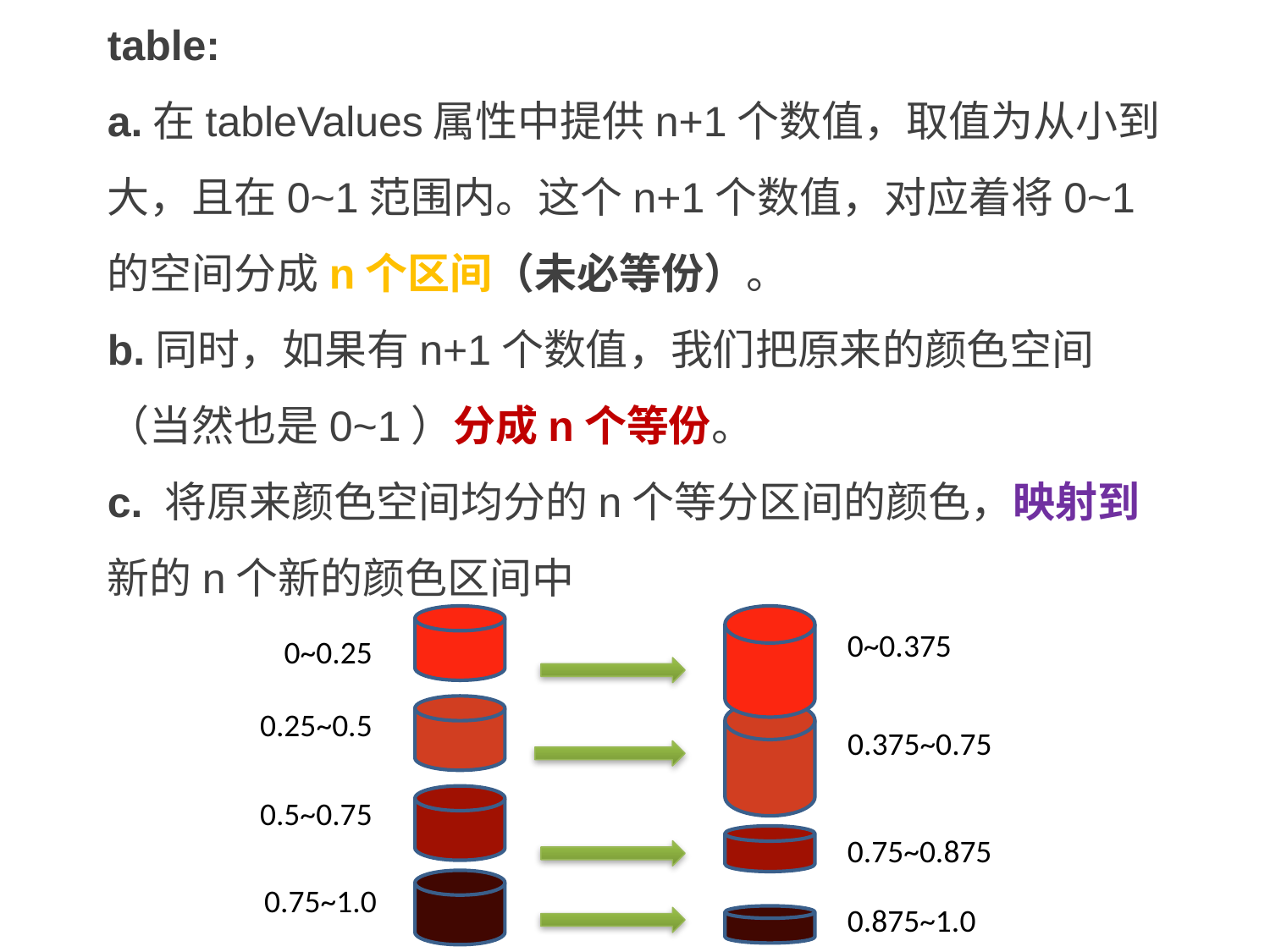

table:
a.在tableValues属性中提供n+1个数值，取值为从小到大，且在0~1范围内。这个n+1个数值，对应着将0~1的空间分成n个区间（未必等份）。
b.同时，如果有n+1个数值，我们把原来的颜色空间（当然也是0~1）分成n个等份。
c. 将原来颜色空间均分的n个等分区间的颜色，映射到新的n个新的颜色区间中

0~0.375
0~0.25

0.25~0.5

0.375~0.75

0.5~0.75
0.75~0.875

0.75~1.0
0.875~1.0